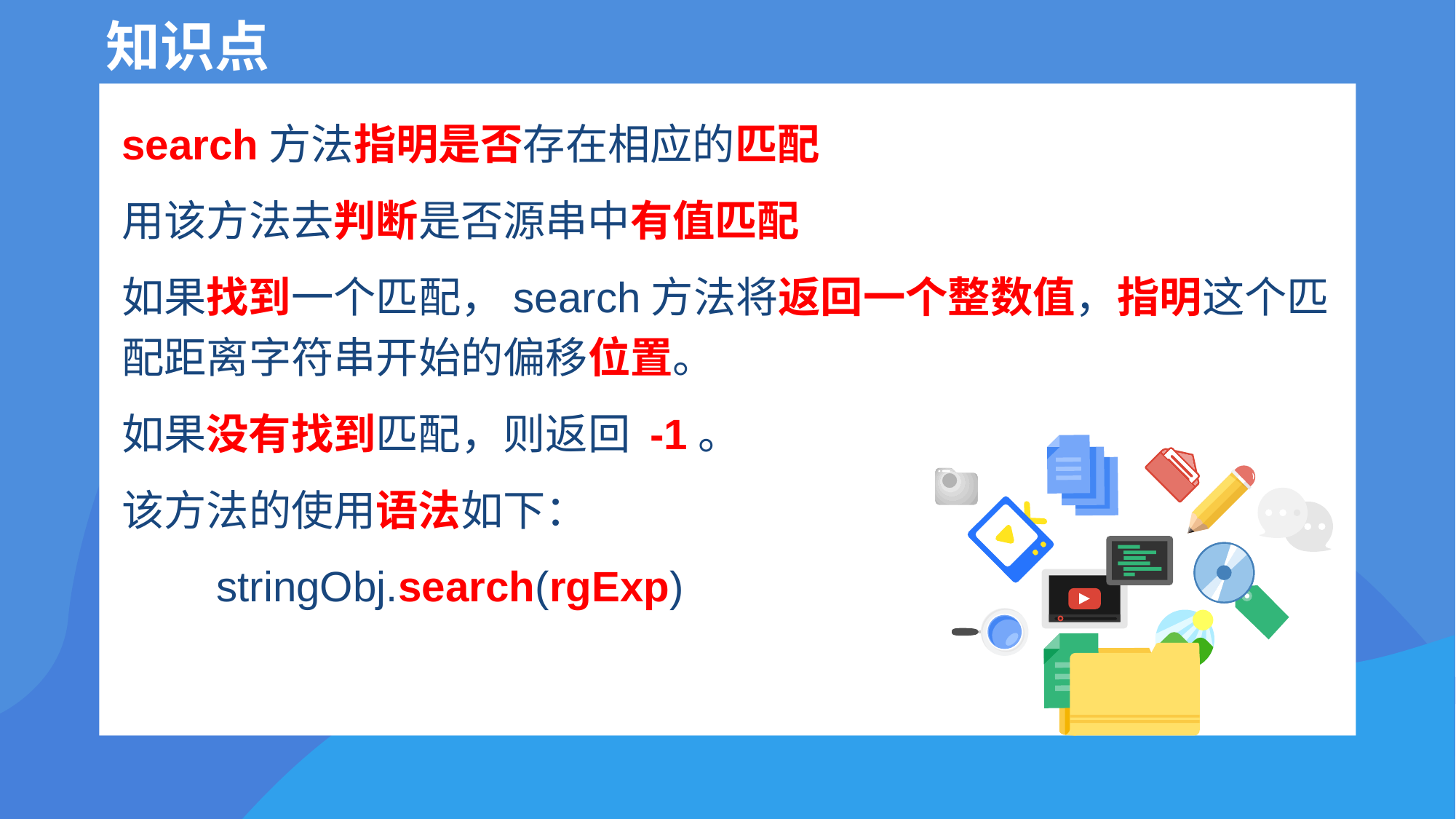

# 知识点
search方法指明是否存在相应的匹配
用该方法去判断是否源串中有值匹配
如果找到一个匹配，search方法将返回一个整数值，指明这个匹配距离字符串开始的偏移位置。
如果没有找到匹配，则返回 -1。
该方法的使用语法如下：
        stringObj.search(rgExp)